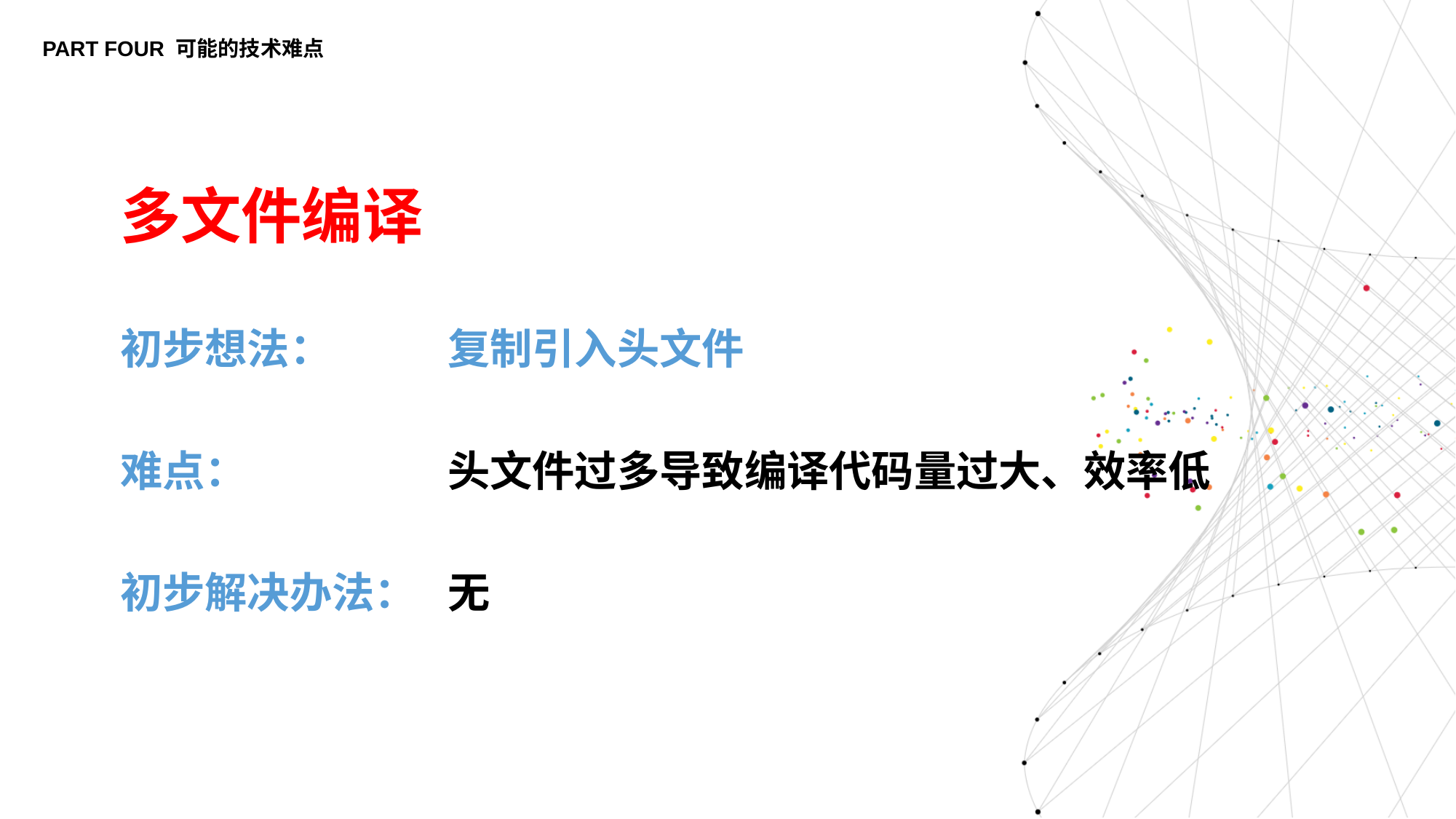

PART FOUR 可能的技术难点
多文件编译

初步想法：		复制引入头文件

难点：		头文件过多导致编译代码量过大、效率低

初步解决办法：	无